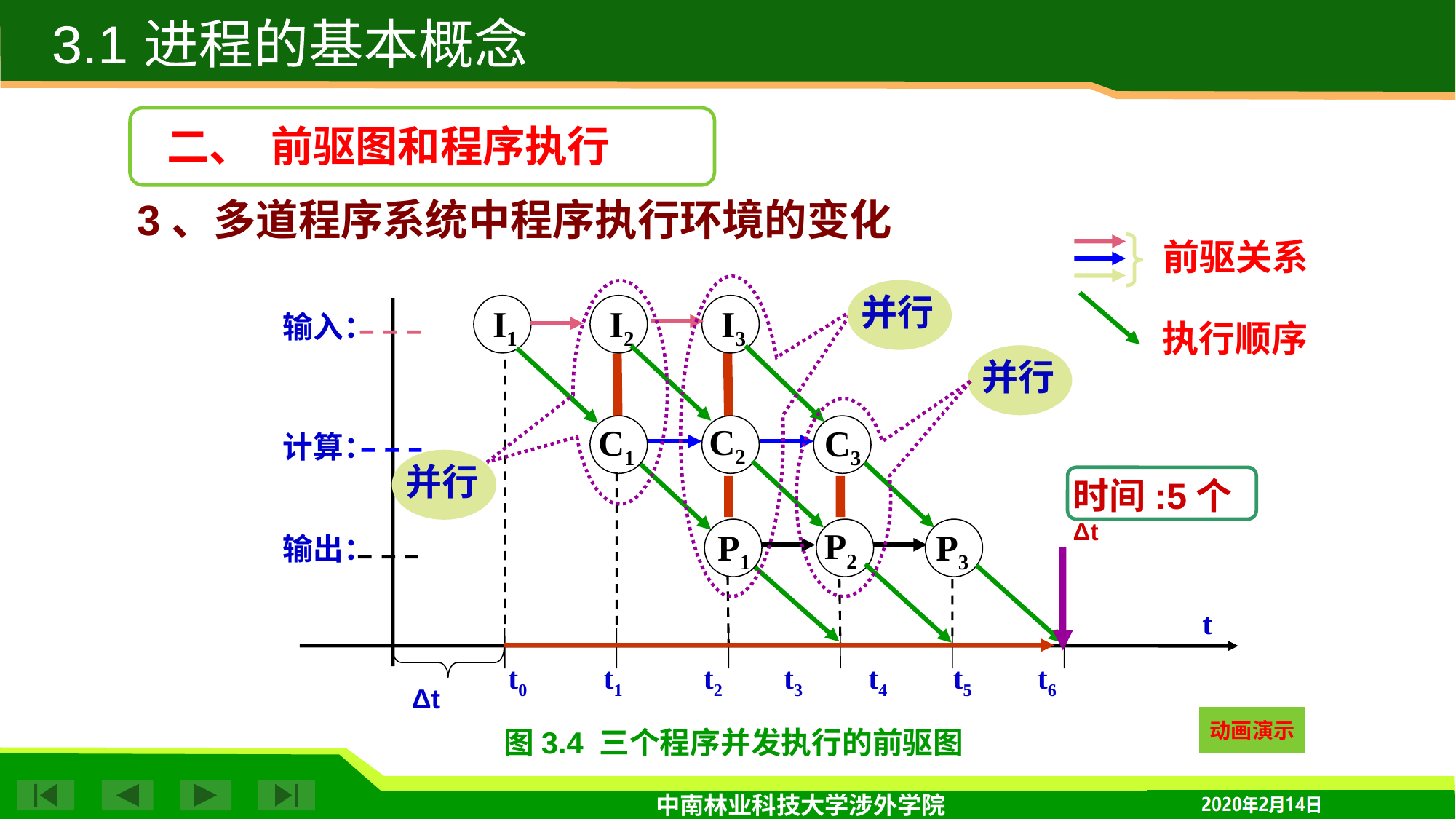

3.1 进程的基本概念

二、  前驱图和程序执行
 3、多道程序系统中程序执行环境的变化
前驱关系

执行顺序

并行

I1

I2

I3

输入：

计算：

输出：

并行

C2

C1

C3

并行

时间:5个Δt

P2

P1
P3

t

                                t0          t1           t2              t3               t4               t5               t6
Δt
动画演示
图3.4 三个程序并发执行的前驱图